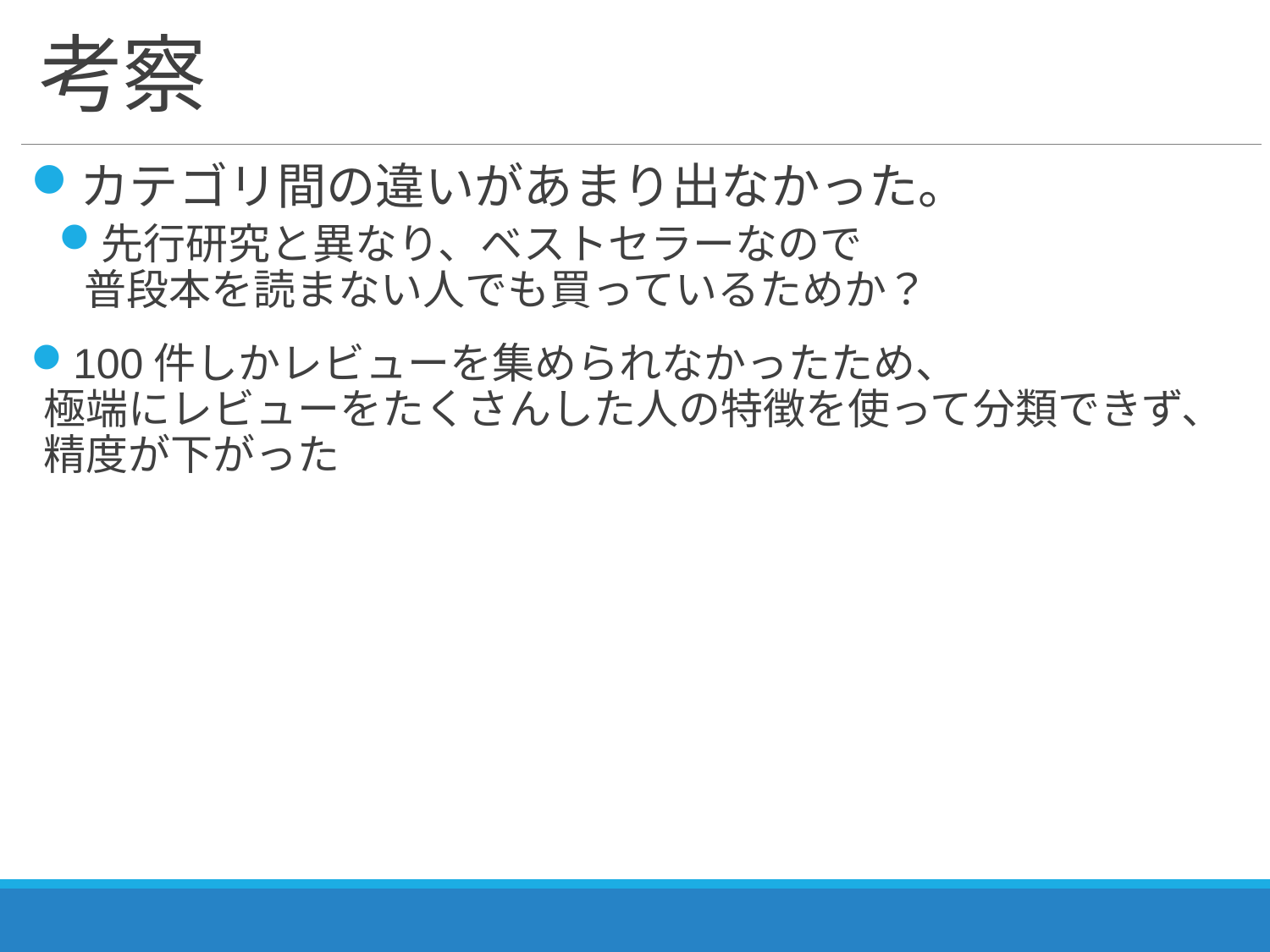

# 考察
カテゴリ間の違いがあまり出なかった。
先行研究と異なり、ベストセラーなので
普段本を読まない人でも買っているためか？
100件しかレビューを集められなかったため、
極端にレビューをたくさんした人の特徴を使って分類できず、
精度が下がった